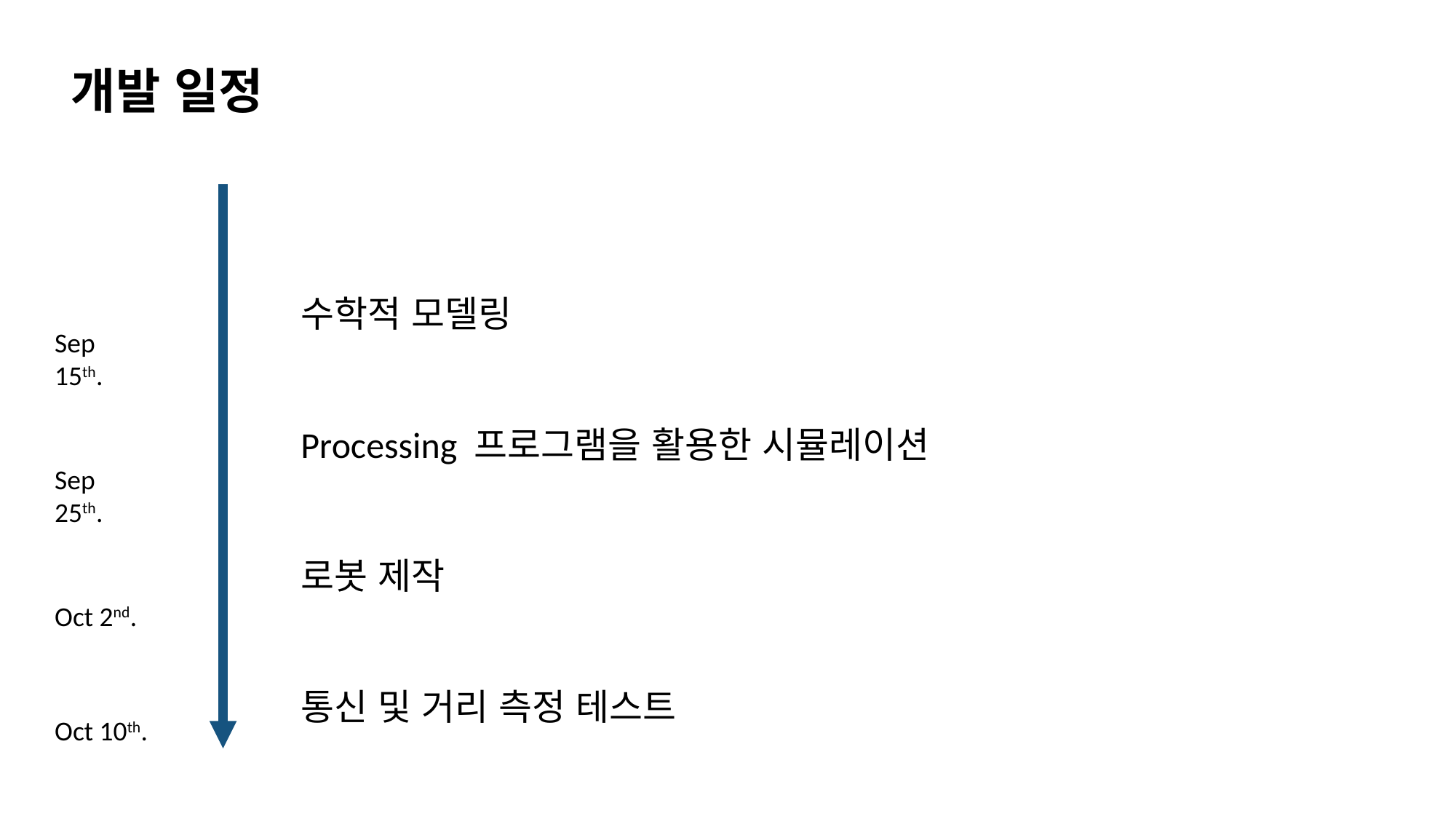

개발 일정
수학적 모델링
Processing 프로그램을 활용한 시뮬레이션
로봇 제작
통신 및 거리 측정 테스트
Sep 15th.
Sep 25th.
Oct 2nd.
Oct 10th.